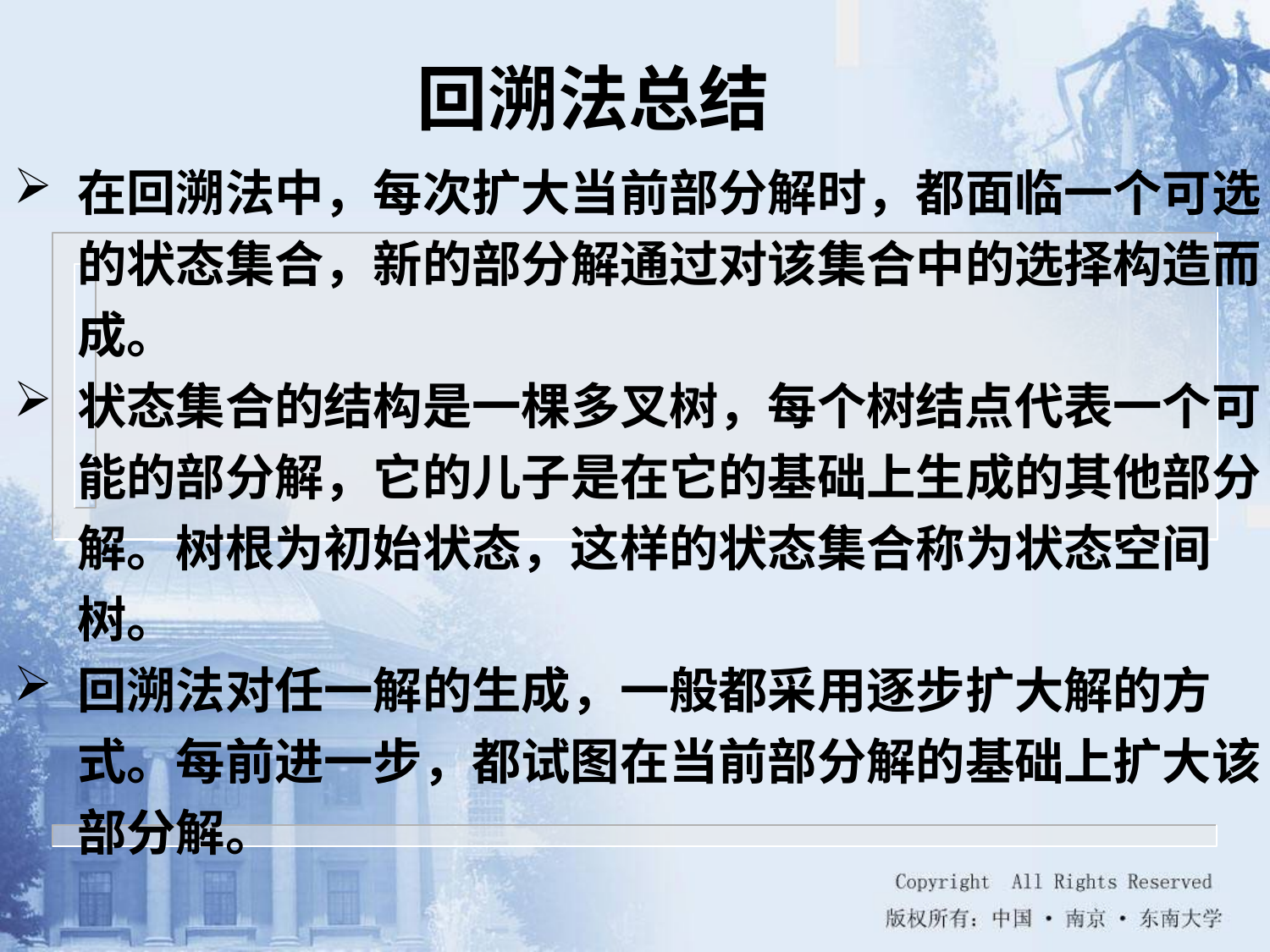

回溯法总结
在回溯法中，每次扩大当前部分解时，都面临一个可选的状态集合，新的部分解通过对该集合中的选择构造而成。
状态集合的结构是一棵多叉树，每个树结点代表一个可能的部分解，它的儿子是在它的基础上生成的其他部分解。树根为初始状态，这样的状态集合称为状态空间树。
回溯法对任一解的生成，一般都采用逐步扩大解的方式。每前进一步，都试图在当前部分解的基础上扩大该部分解。